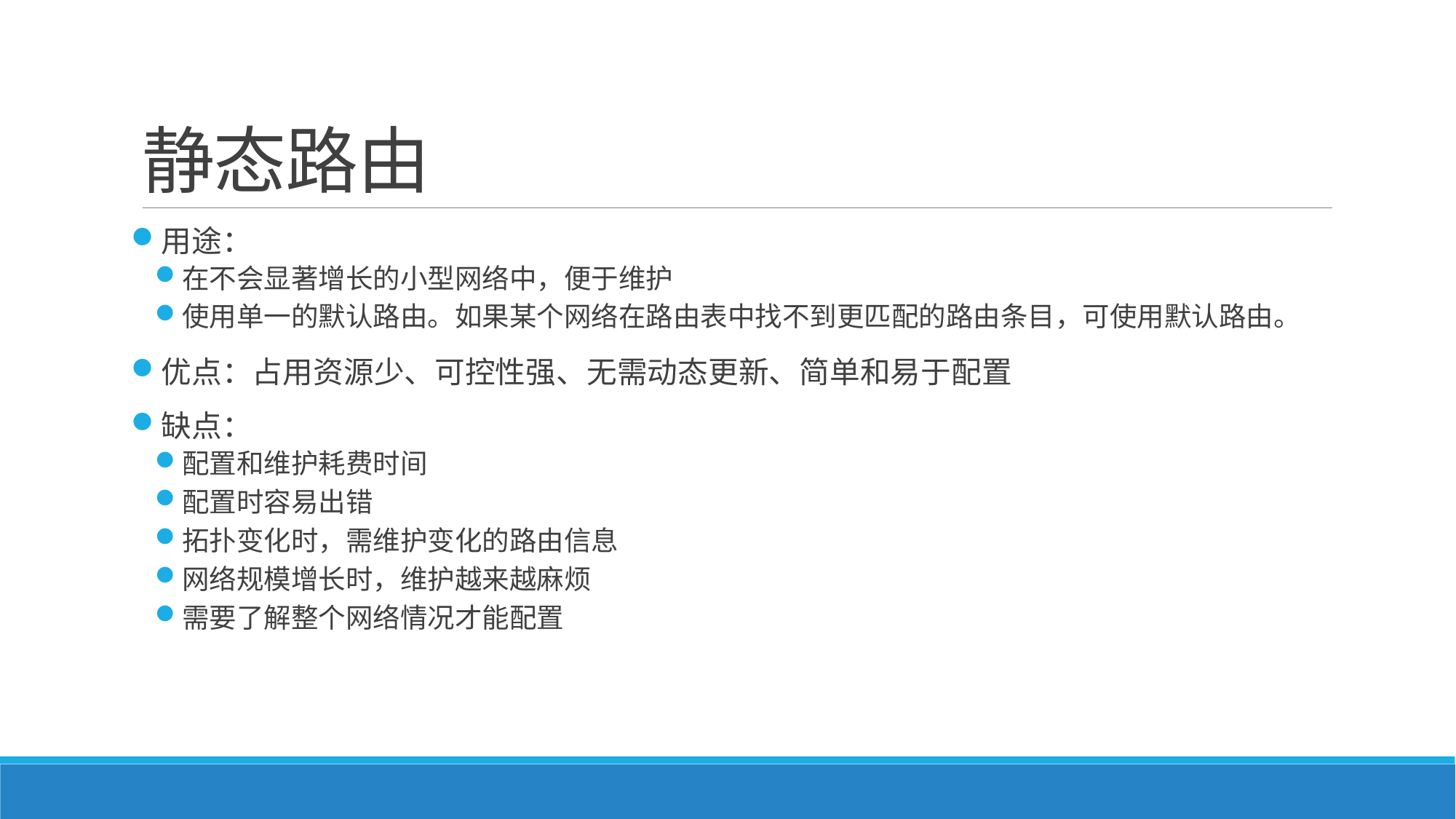

# 静态路由
用途：
在不会显著增长的小型网络中，便于维护
使用单一的默认路由。如果某个网络在路由表中找不到更匹配的路由条目，可使用默认路由。
优点：占用资源少、可控性强、无需动态更新、简单和易于配置
缺点：
配置和维护耗费时间
配置时容易出错
拓扑变化时，需维护变化的路由信息
网络规模增长时，维护越来越麻烦
需要了解整个网络情况才能配置